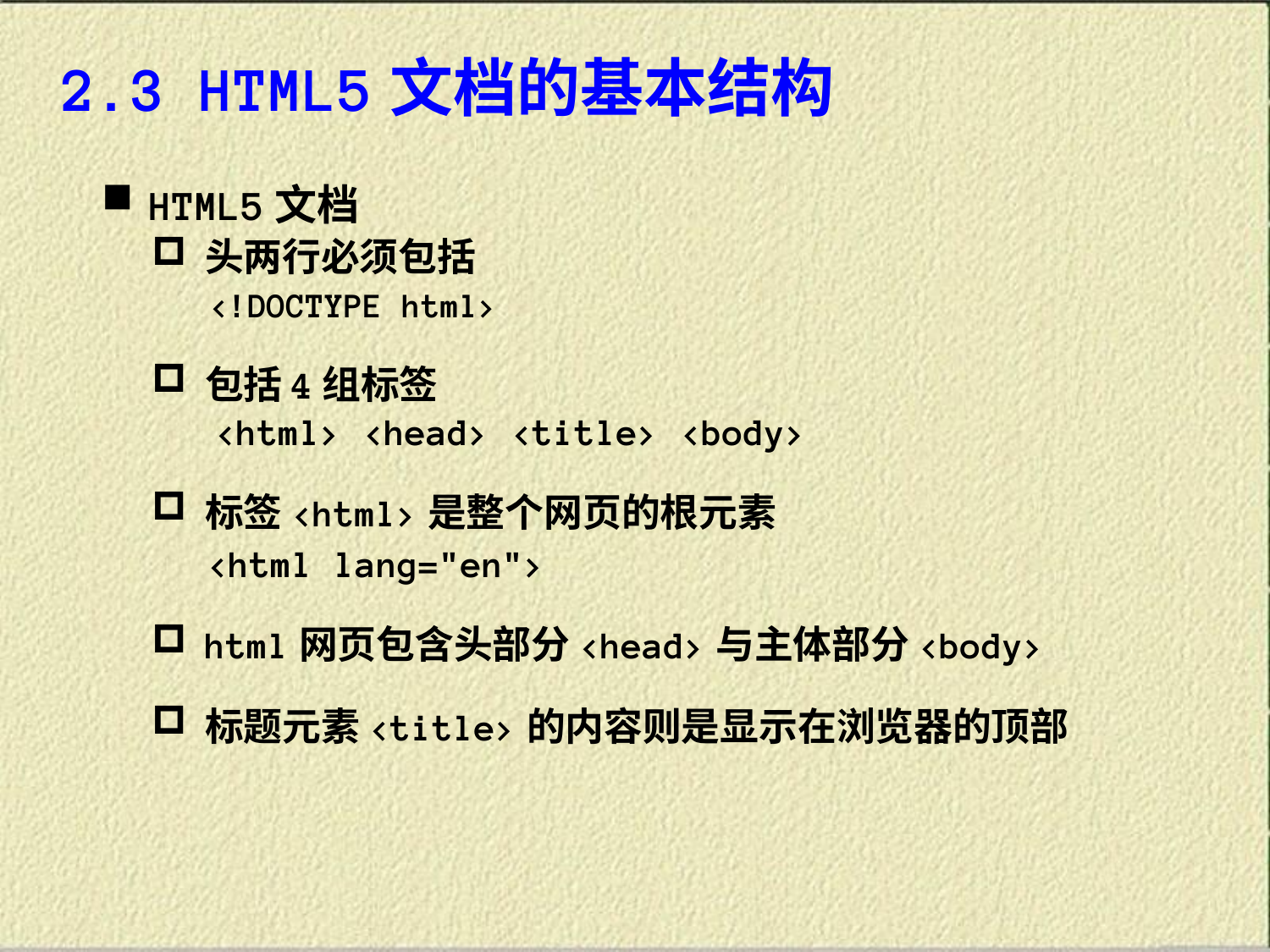

2.3 HTML5文档的基本结构
HTML5文档
头两行必须包括
   <!DOCTYPE html>
包括4组标签
   <html> <head> <title> <body>
标签<html>是整个网页的根元素
     <html lang="en">
html网页包含头部分<head>与主体部分<body>
标题元素<title>的内容则是显示在浏览器的顶部